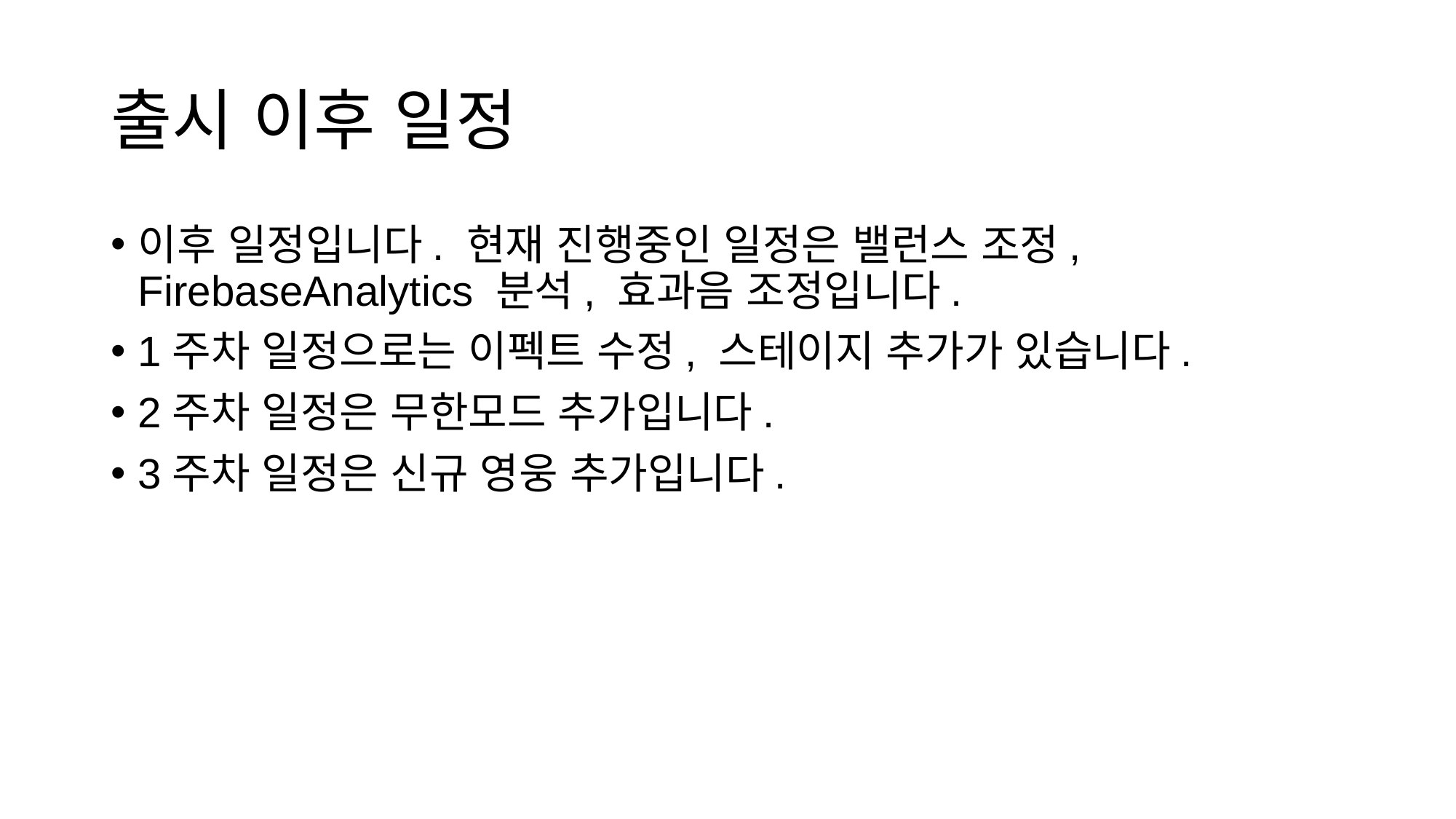

# 출시 이후 일정
이후 일정입니다. 현재 진행중인 일정은 밸런스 조정, FirebaseAnalytics 분석, 효과음 조정입니다.
1주차 일정으로는 이펙트 수정, 스테이지 추가가 있습니다.
2주차 일정은 무한모드 추가입니다.
3주차 일정은 신규 영웅 추가입니다.